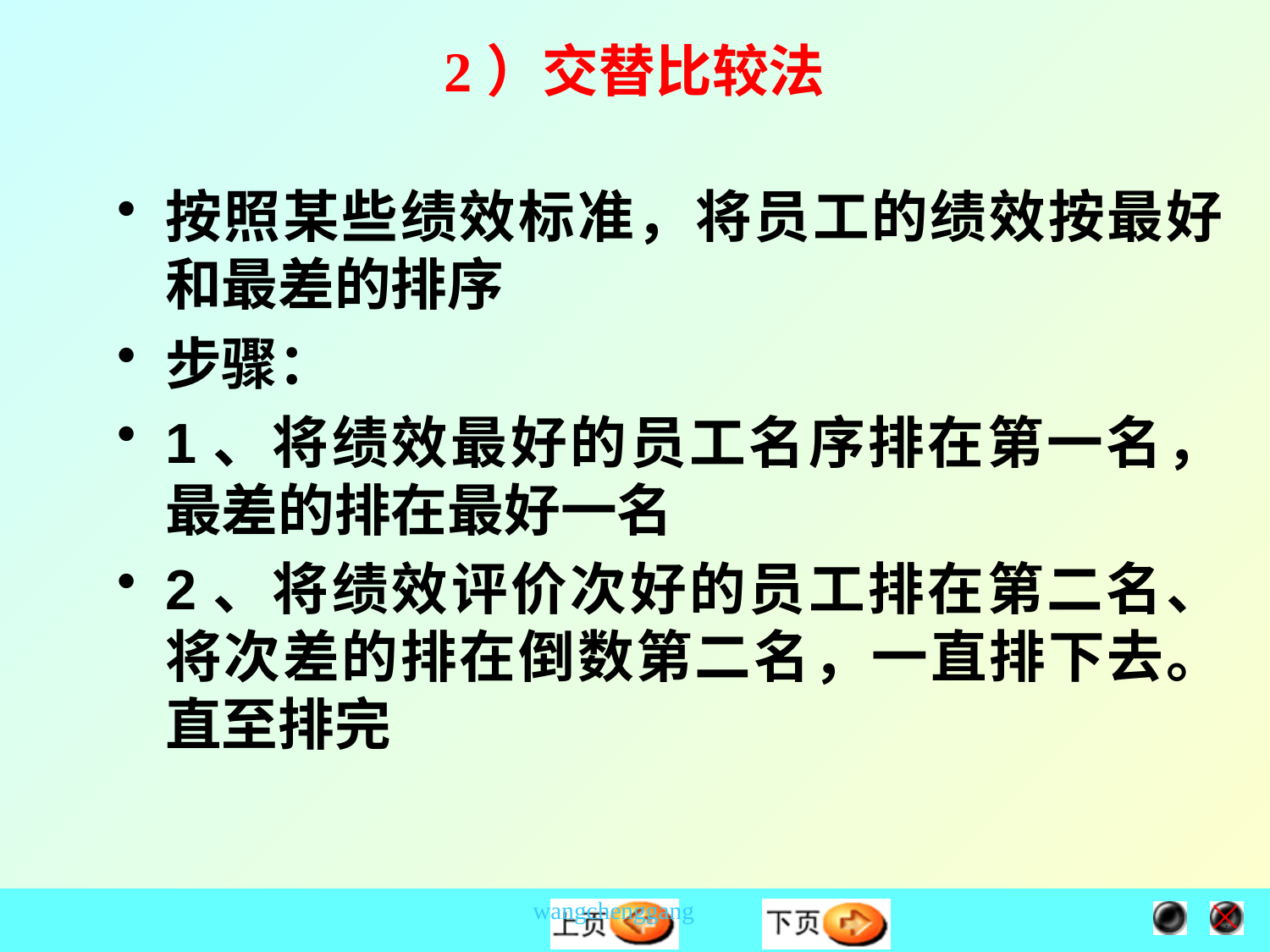

# 2）交替比较法

按照某些绩效标准，将员工的绩效按最好和最差的排序
步骤：
1、将绩效最好的员工名序排在第一名，最差的排在最好一名
2、将绩效评价次好的员工排在第二名、将次差的排在倒数第二名，一直排下去。直至排完
wangchenggang